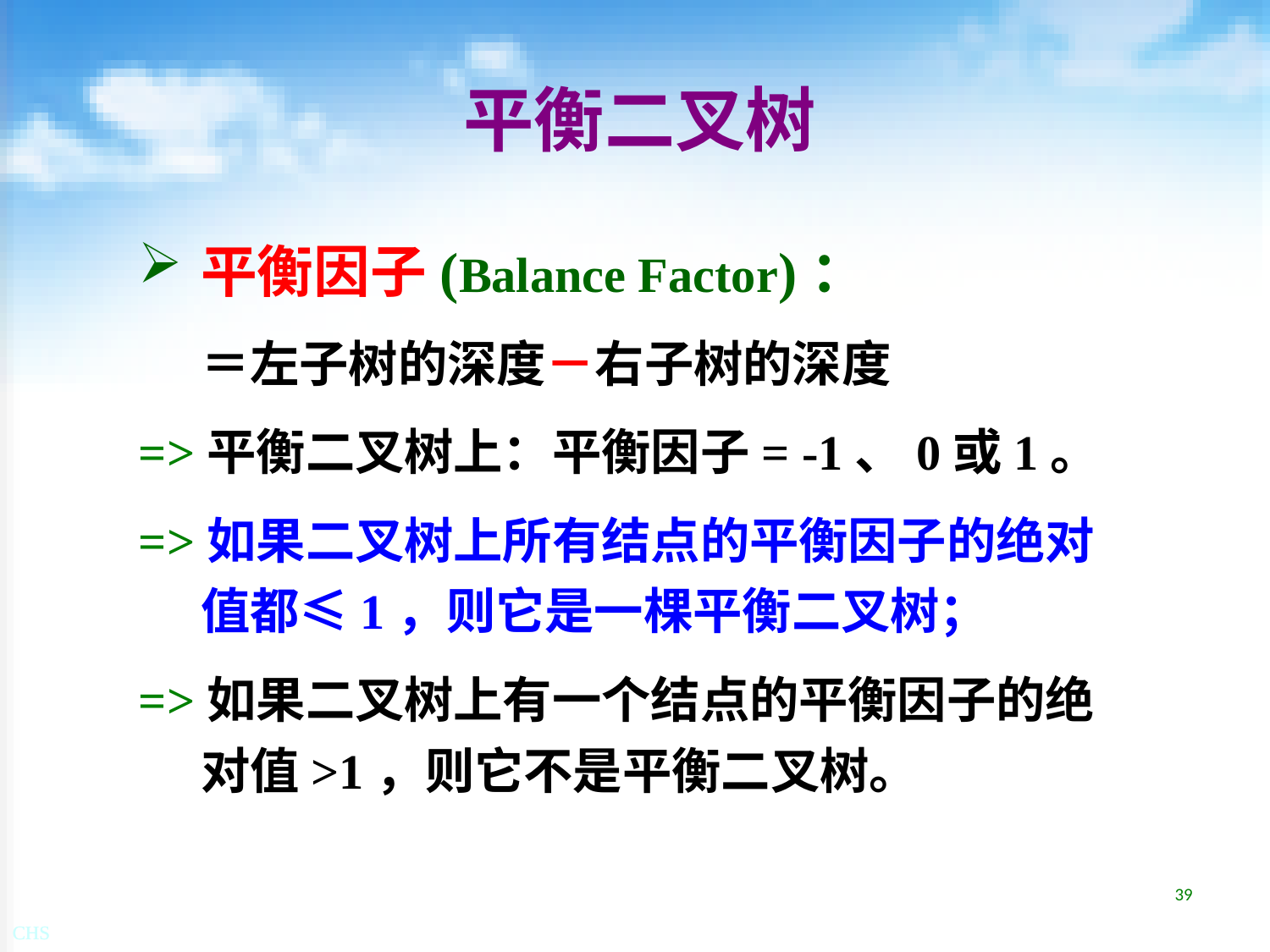

# 平衡二叉树
平衡因子(Balance Factor)：
	＝左子树的深度－右子树的深度
=>平衡二叉树上：平衡因子= -1、0或1。
=>如果二叉树上所有结点的平衡因子的绝对值都≤1，则它是一棵平衡二叉树；
=>如果二叉树上有一个结点的平衡因子的绝对值>1，则它不是平衡二叉树。
39